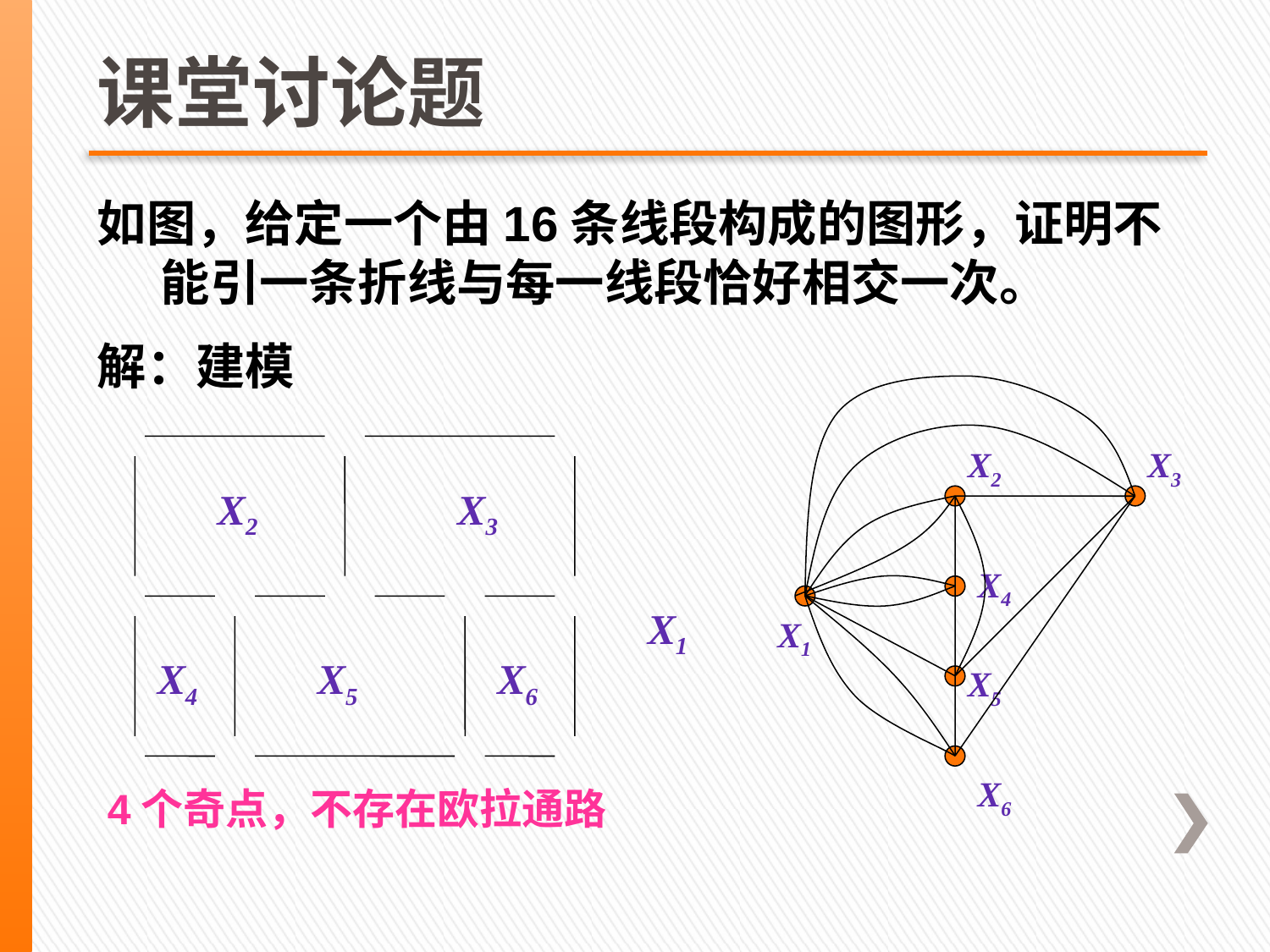

# 课堂讨论题
如图，给定一个由16条线段构成的图形，证明不能引一条折线与每一线段恰好相交一次。
解：建模

X2
X3

X2
X3

X4

X1

X1

X4
X5
X6
X5

X6
4个奇点，不存在欧拉通路